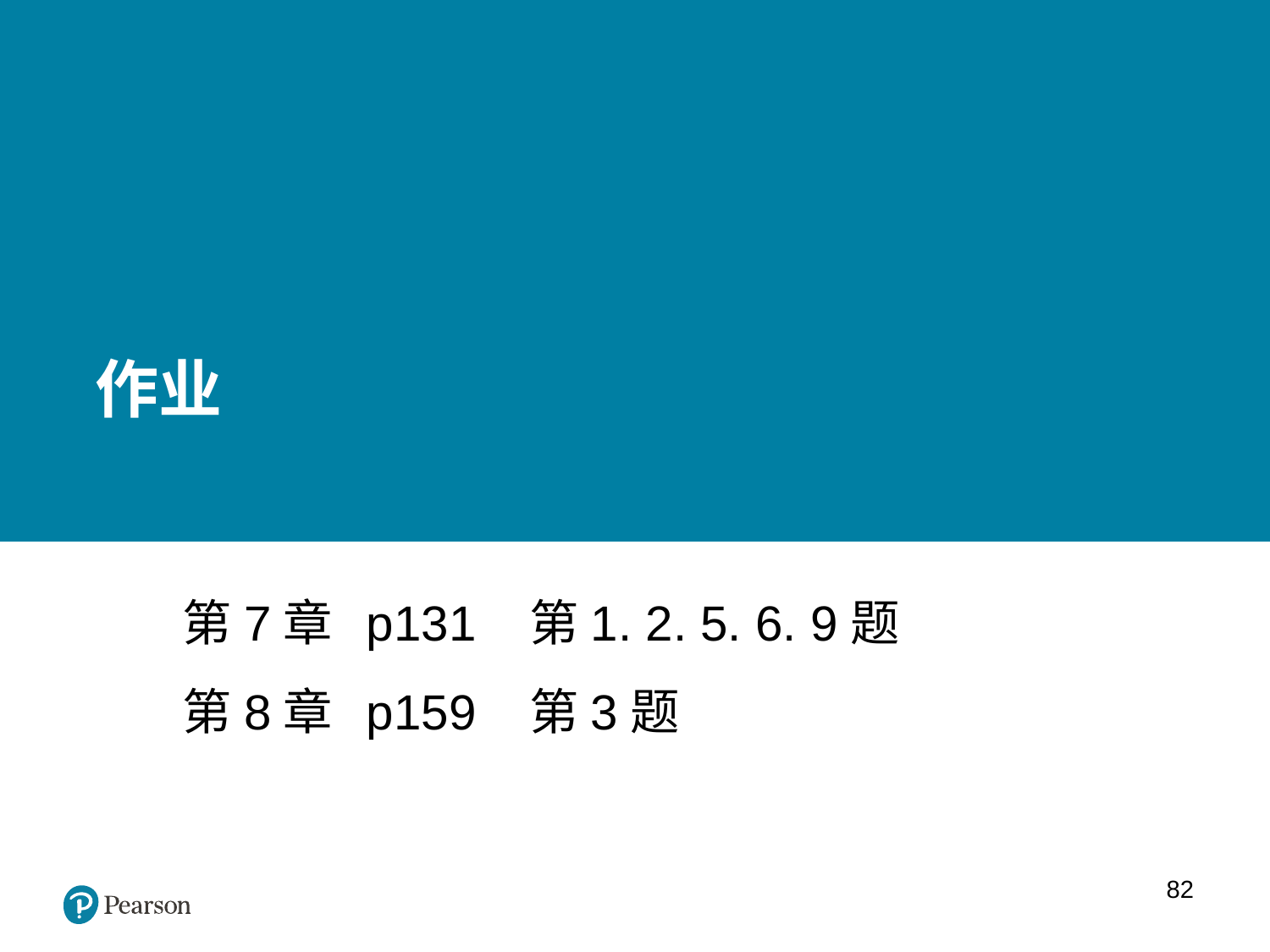

# 作业
第7章  p131   第1. 2. 5. 6. 9题
第8章  p159   第3题

82